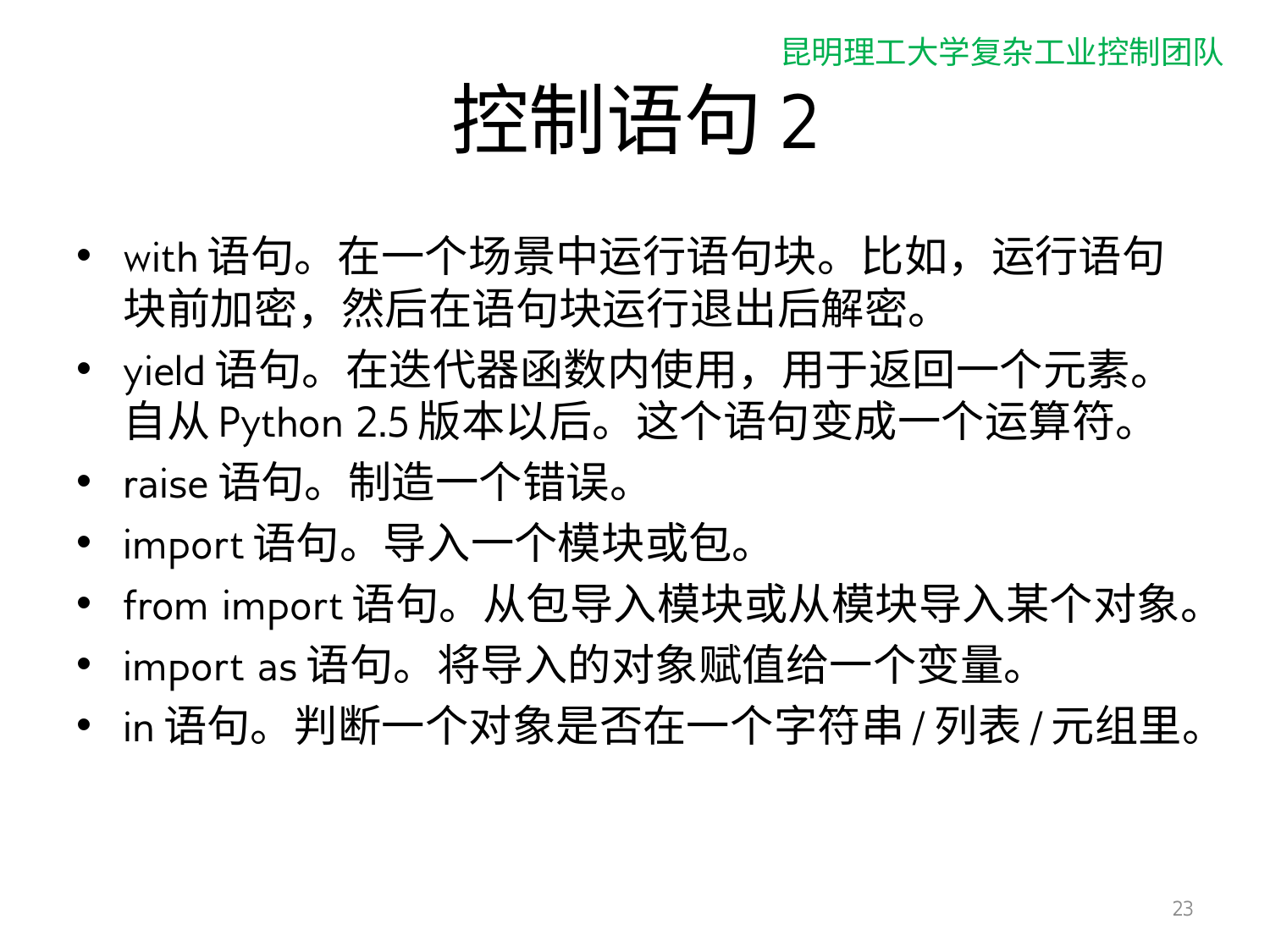

# 控制语句2
with语句。在一个场景中运行语句块。比如，运行语句块前加密，然后在语句块运行退出后解密。
yield语句。在迭代器函数内使用，用于返回一个元素。自从Python 2.5版本以后。这个语句变成一个运算符。
raise语句。制造一个错误。
import语句。导入一个模块或包。
from import语句。从包导入模块或从模块导入某个对象。
import as语句。将导入的对象赋值给一个变量。
in语句。判断一个对象是否在一个字符串/列表/元组里。
23